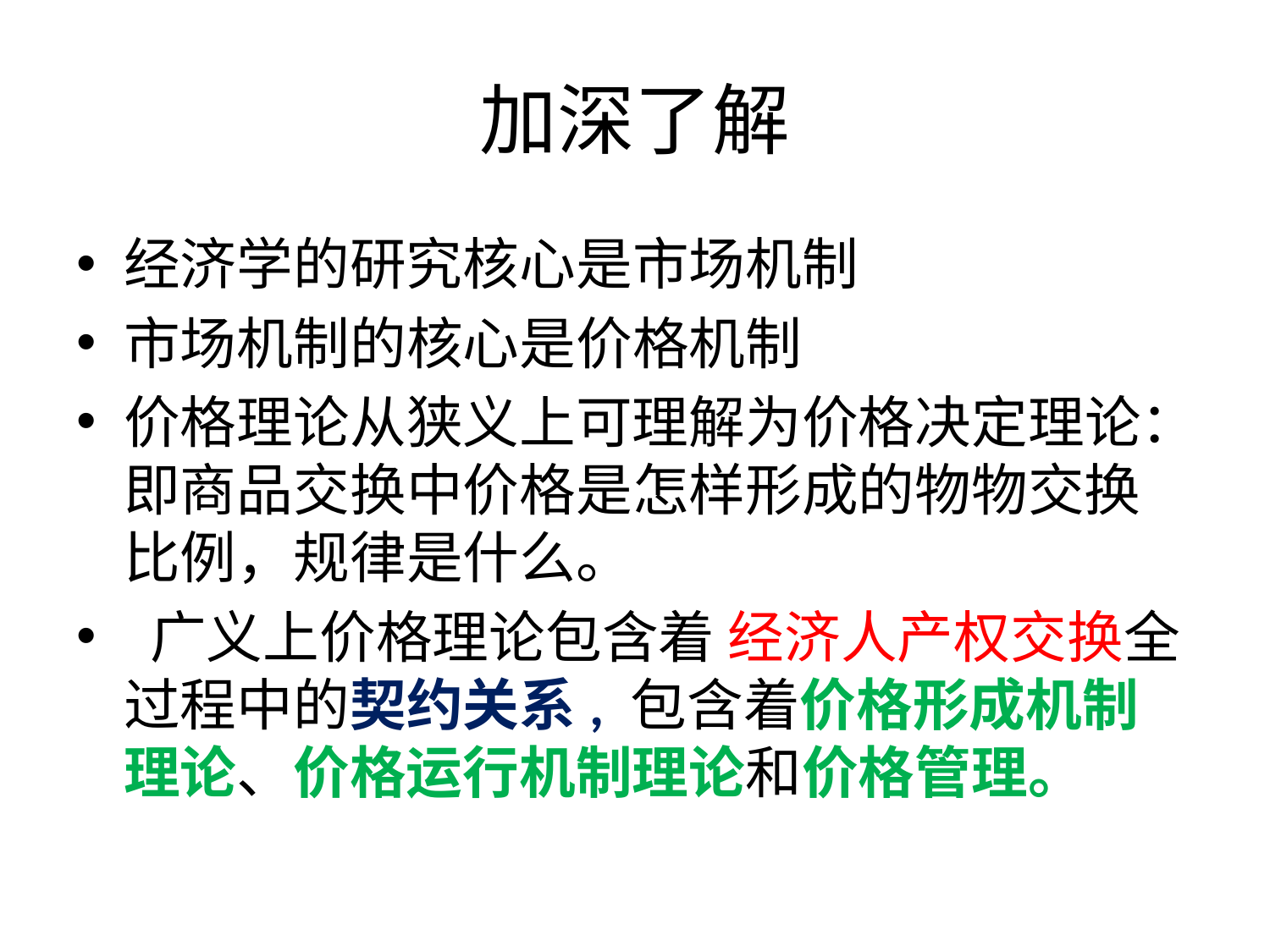

# 加深了解
经济学的研究核心是市场机制
市场机制的核心是价格机制
价格理论从狭义上可理解为价格决定理论：即商品交换中价格是怎样形成的物物交换比例，规律是什么。
 广义上价格理论包含着 经济人产权交换全过程中的契约关系, 包含着价格形成机制理论、价格运行机制理论和价格管理。